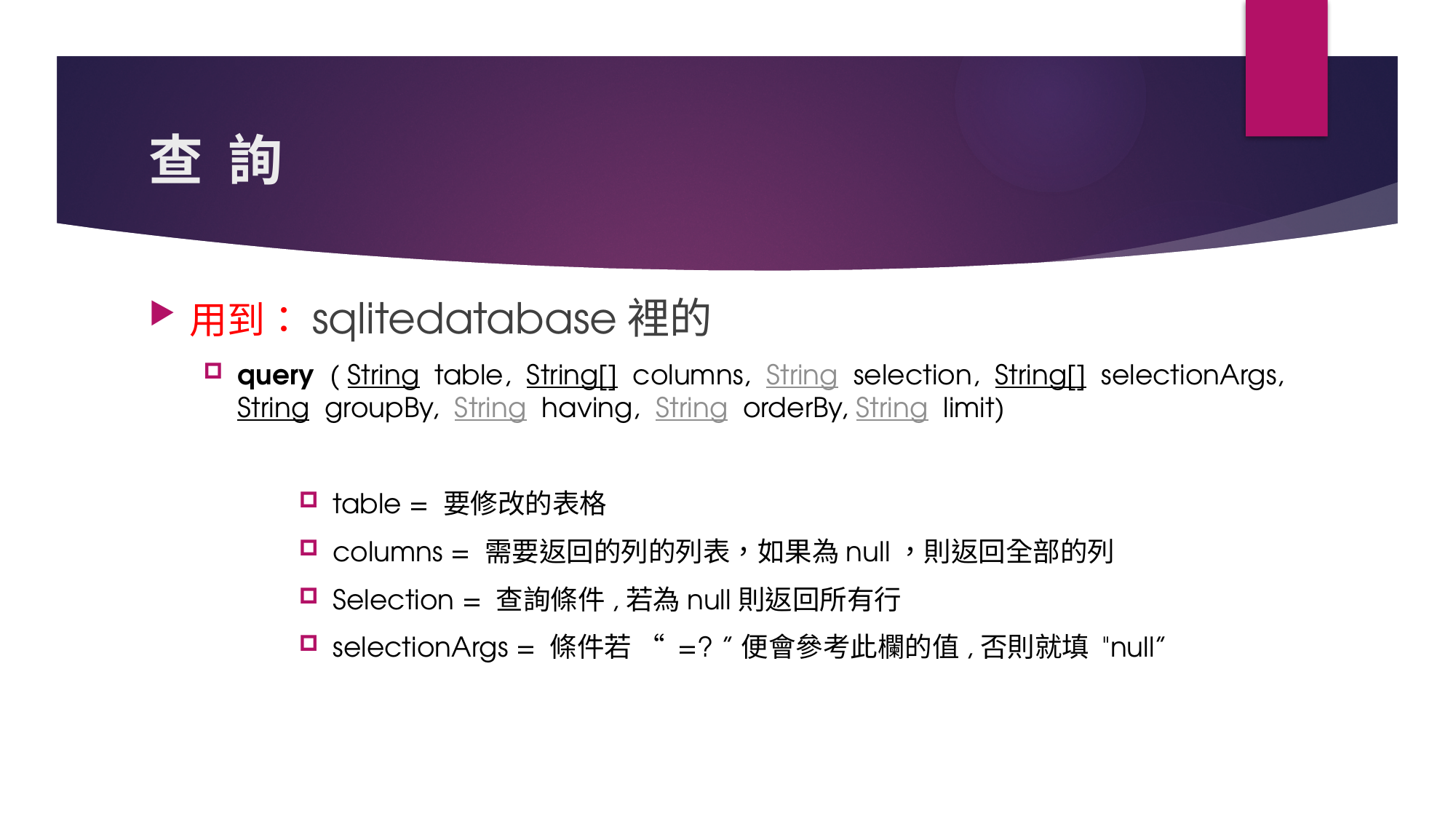

# 查  詢
用到：sqlitedatabase裡的
query  ( String  table,  String[]  columns,  String  selection,  String[]  selectionArgs,  String  groupBy,  String  having,  String  orderBy, String  limit)

table = 要修改的表格
columns = 需要返回的列的列表，如果為null，則返回全部的列
Selection = 查詢條件,若為null則返回所有行
selectionArgs = 條件若 “ =? ”便會參考此欄的值,否則就填 "null”